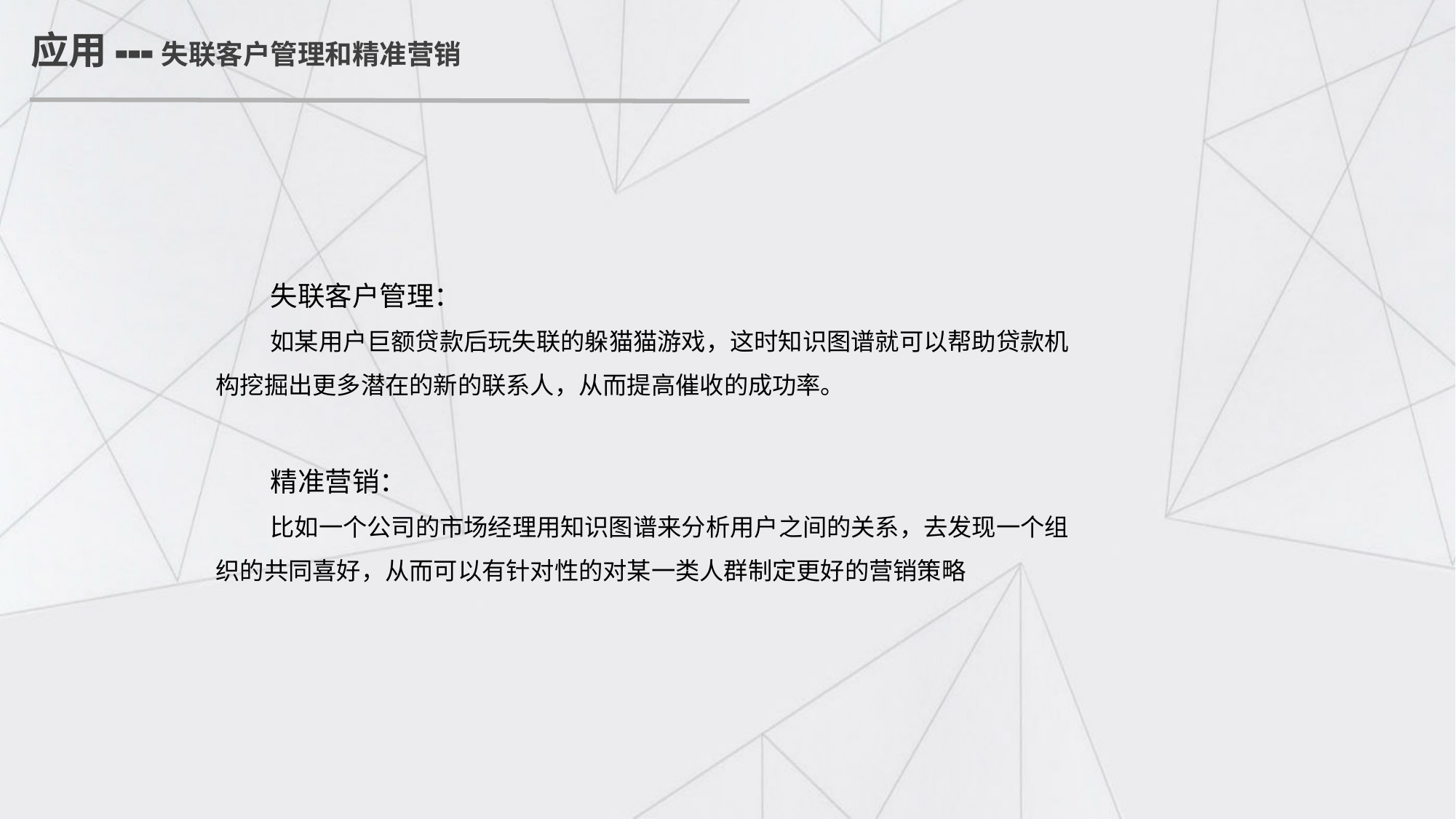

# 应用---失联客户管理和精准营销
失联客户管理：
如某用户巨额贷款后玩失联的躲猫猫游戏，这时知识图谱就可以帮助贷款机构挖掘出更多潜在的新的联系人，从而提高催收的成功率。

精准营销：
比如一个公司的市场经理用知识图谱来分析用户之间的关系，去发现一个组织的共同喜好，从而可以有针对性的对某一类人群制定更好的营销策略